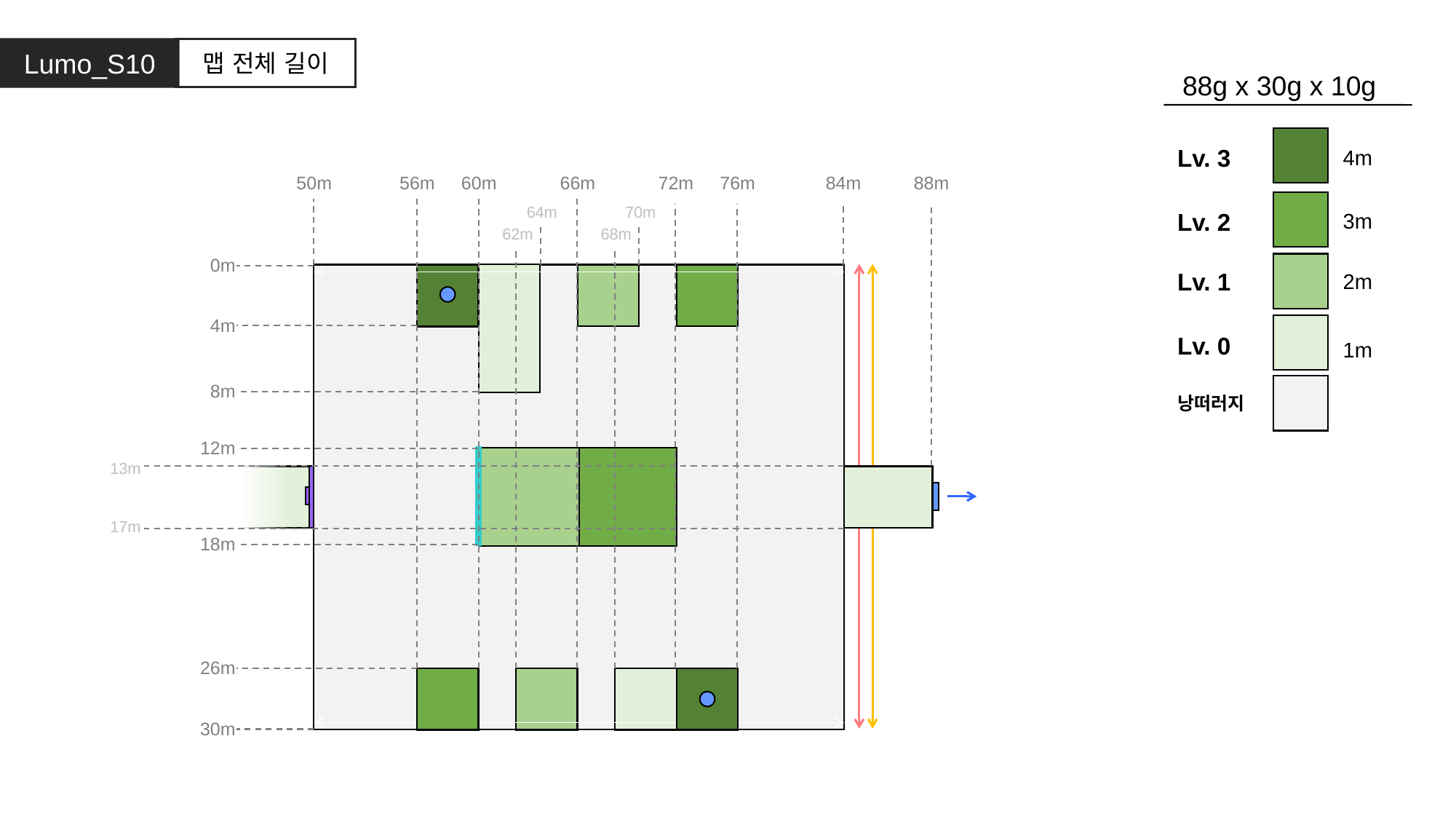

Lumo_S10
맵 전체 길이
88g x 30g x 10g

Lv. 3
4m

Lv. 2
3m

Lv. 1
2m

Lv. 0
1m

낭떠러지
50m
56m
60m
66m
72m
76m
84m
88m
64m
70m
62m
68m
0m

4m
8m
12m
13m
17m
18m
26m
30m